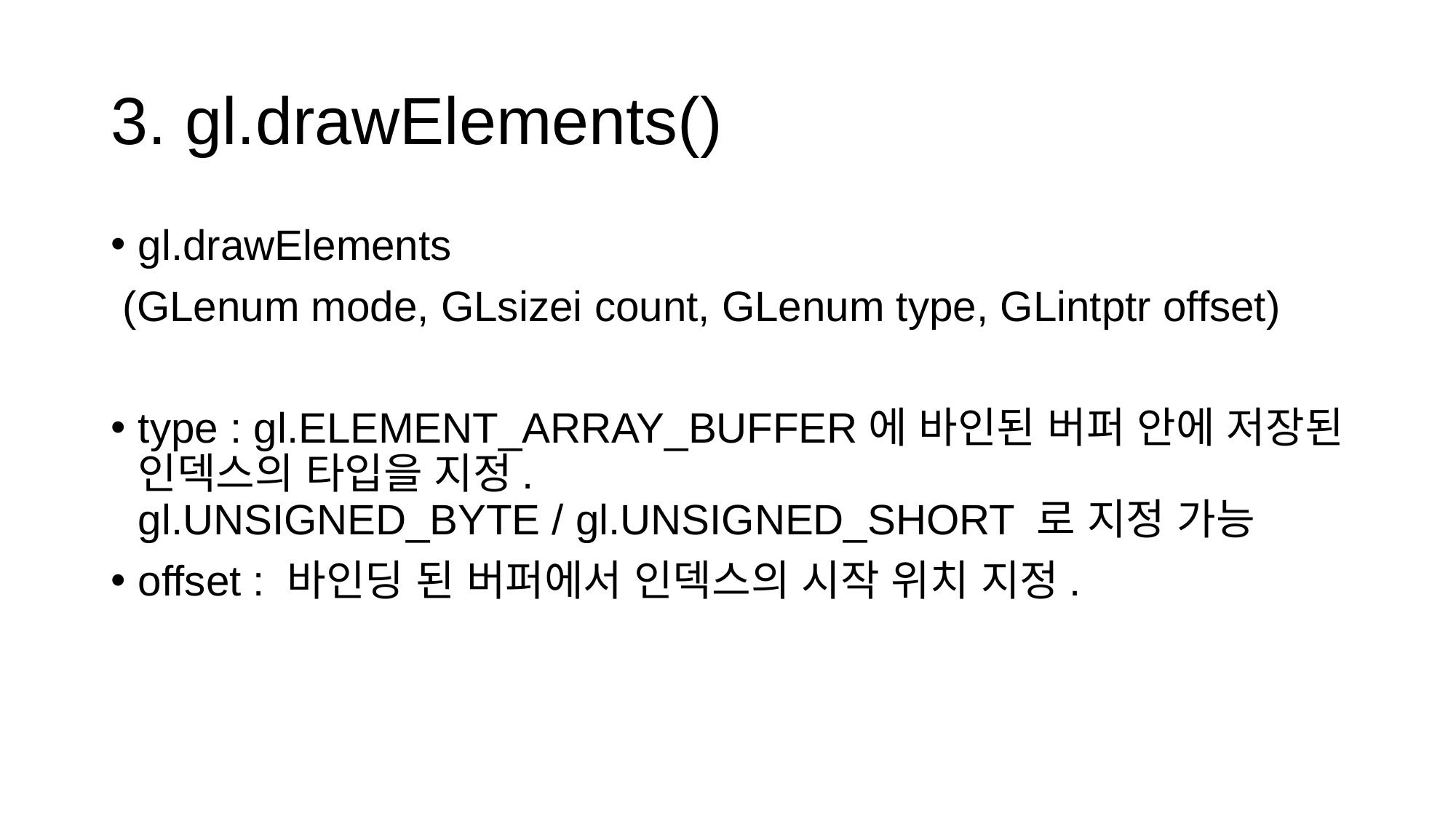

# 3. gl.drawElements()
gl.drawElements
 (GLenum mode, GLsizei count, GLenum type, GLintptr offset)

type : gl.ELEMENT_ARRAY_BUFFER에 바인된 버퍼 안에 저장된 인덱스의 타입을 지정.
gl.UNSIGNED_BYTE / gl.UNSIGNED_SHORT 로 지정 가능
offset : 바인딩 된 버퍼에서 인덱스의 시작 위치 지정.